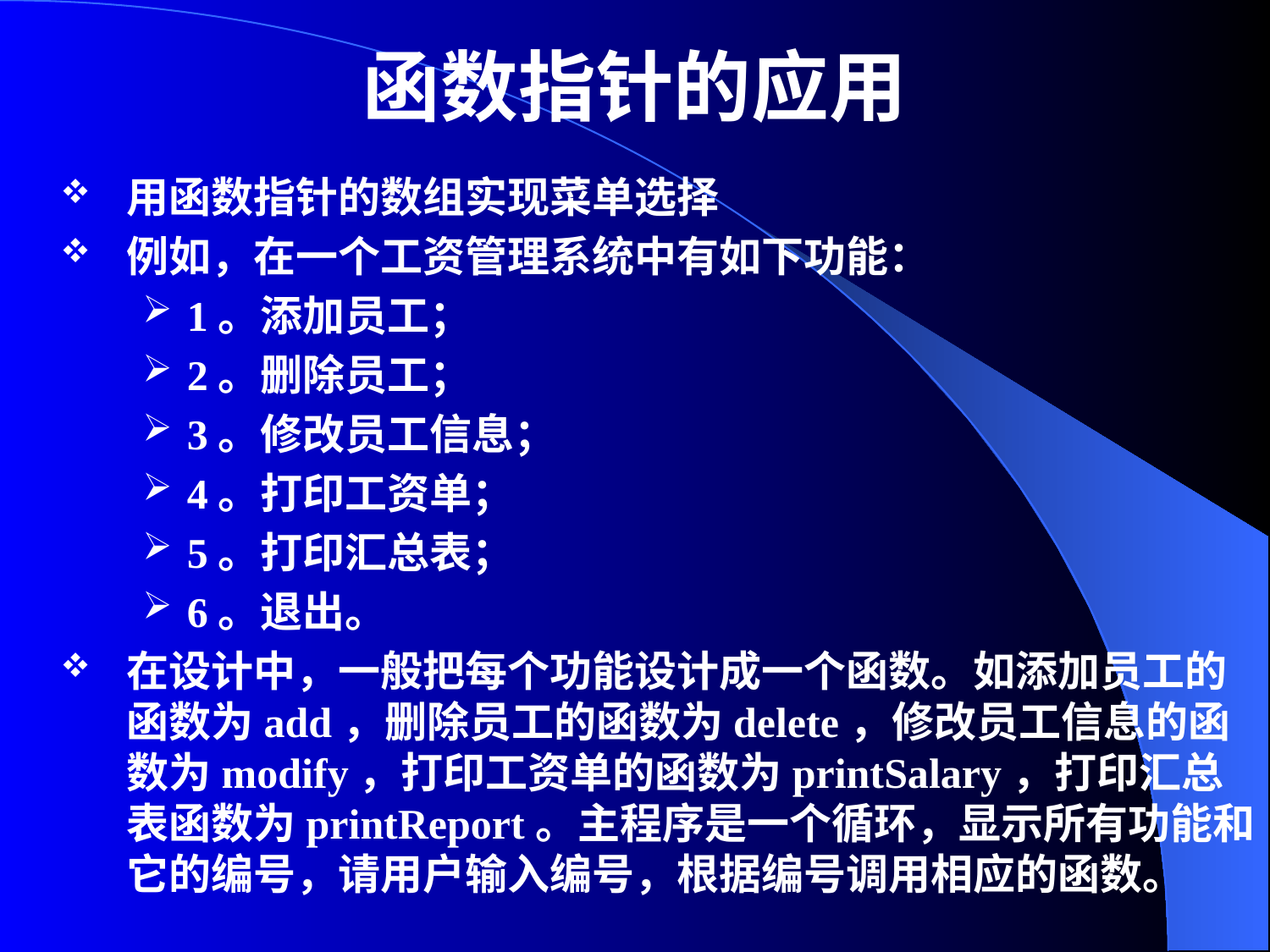

# 函数指针的应用
用函数指针的数组实现菜单选择
例如，在一个工资管理系统中有如下功能：
1。添加员工；
2。删除员工；
3。修改员工信息；
4。打印工资单；
5。打印汇总表；
6。退出。
在设计中，一般把每个功能设计成一个函数。如添加员工的函数为add，删除员工的函数为delete，修改员工信息的函数为modify，打印工资单的函数为printSalary，打印汇总表函数为printReport。主程序是一个循环，显示所有功能和它的编号，请用户输入编号，根据编号调用相应的函数。